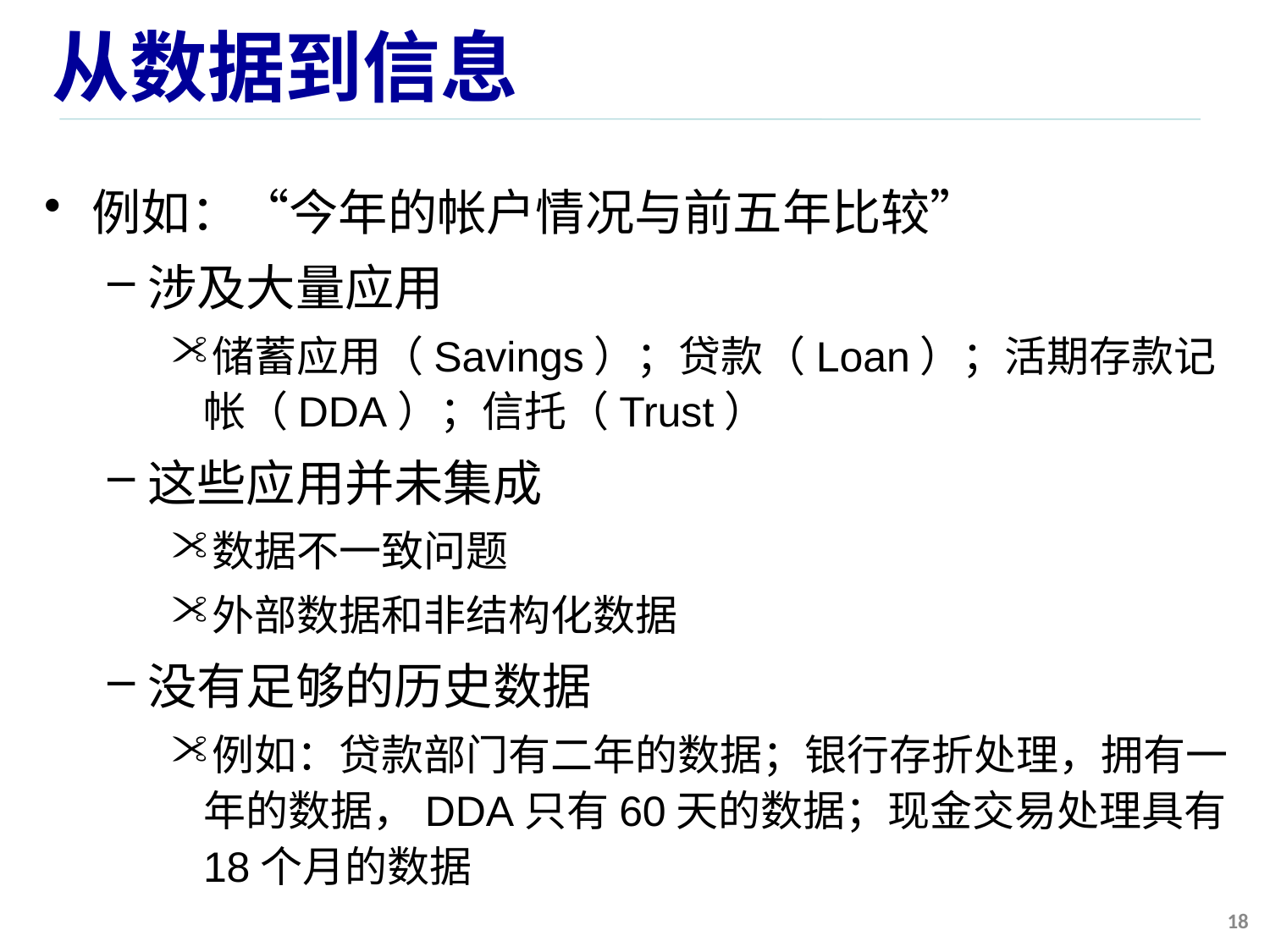

# 从数据到信息
例如：“今年的帐户情况与前五年比较”
涉及大量应用
储蓄应用（Savings）；贷款（Loan）；活期存款记帐（DDA）；信托（Trust）
这些应用并未集成
数据不一致问题
外部数据和非结构化数据
没有足够的历史数据
例如：贷款部门有二年的数据；银行存折处理，拥有一年的数据，DDA只有60天的数据；现金交易处理具有18个月的数据
18